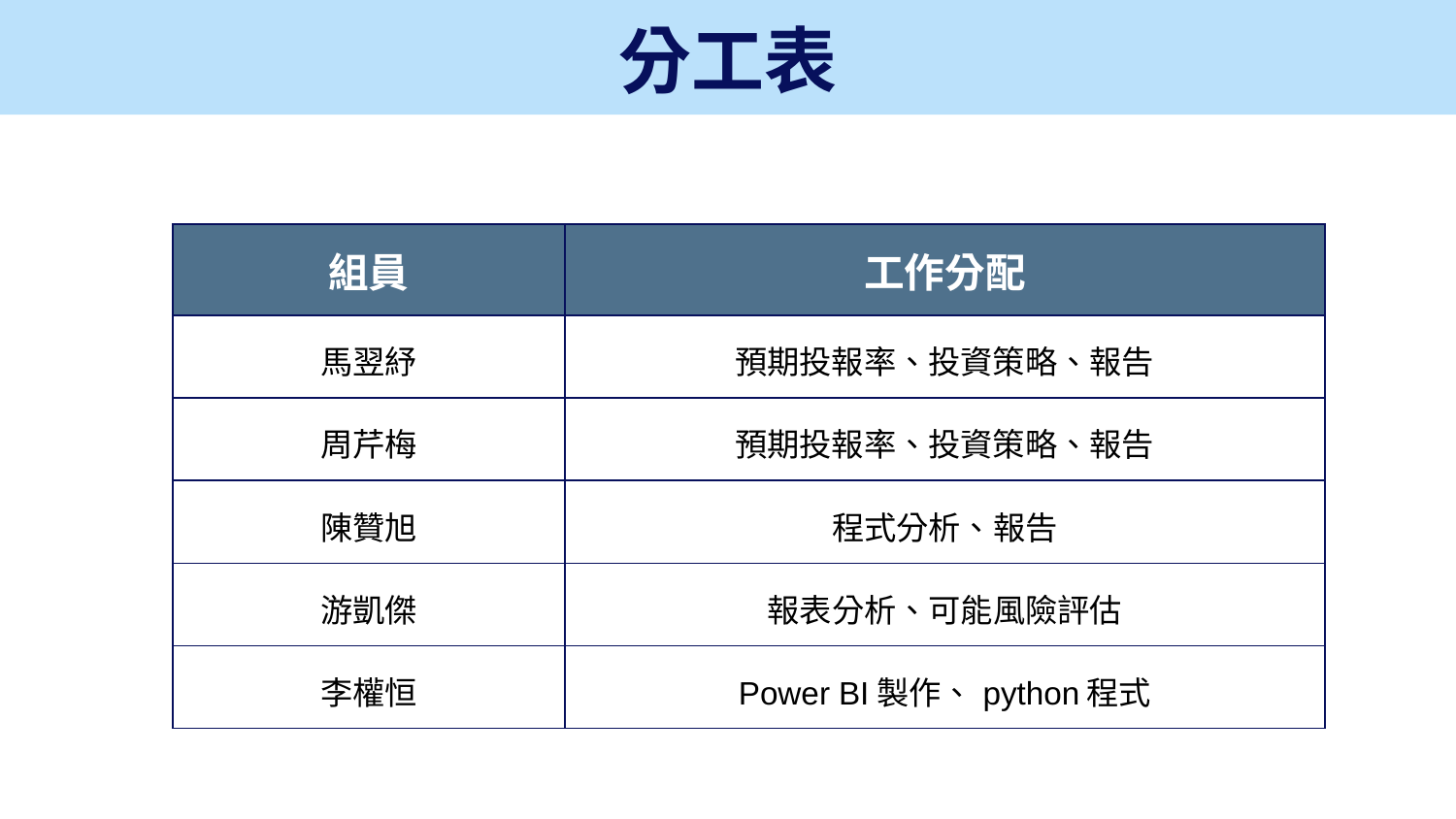

# 分工表
| 組員 | 工作分配 |
| --- | --- |
| 馬翌紓 | 預期投報率、投資策略、報告 |
| 周芹梅 | 預期投報率、投資策略、報告 |
| 陳贊旭 | 程式分析、報告 |
| 游凱傑 | 報表分析、可能風險評估 |
| 李權恒 | Power BI製作、python程式 |